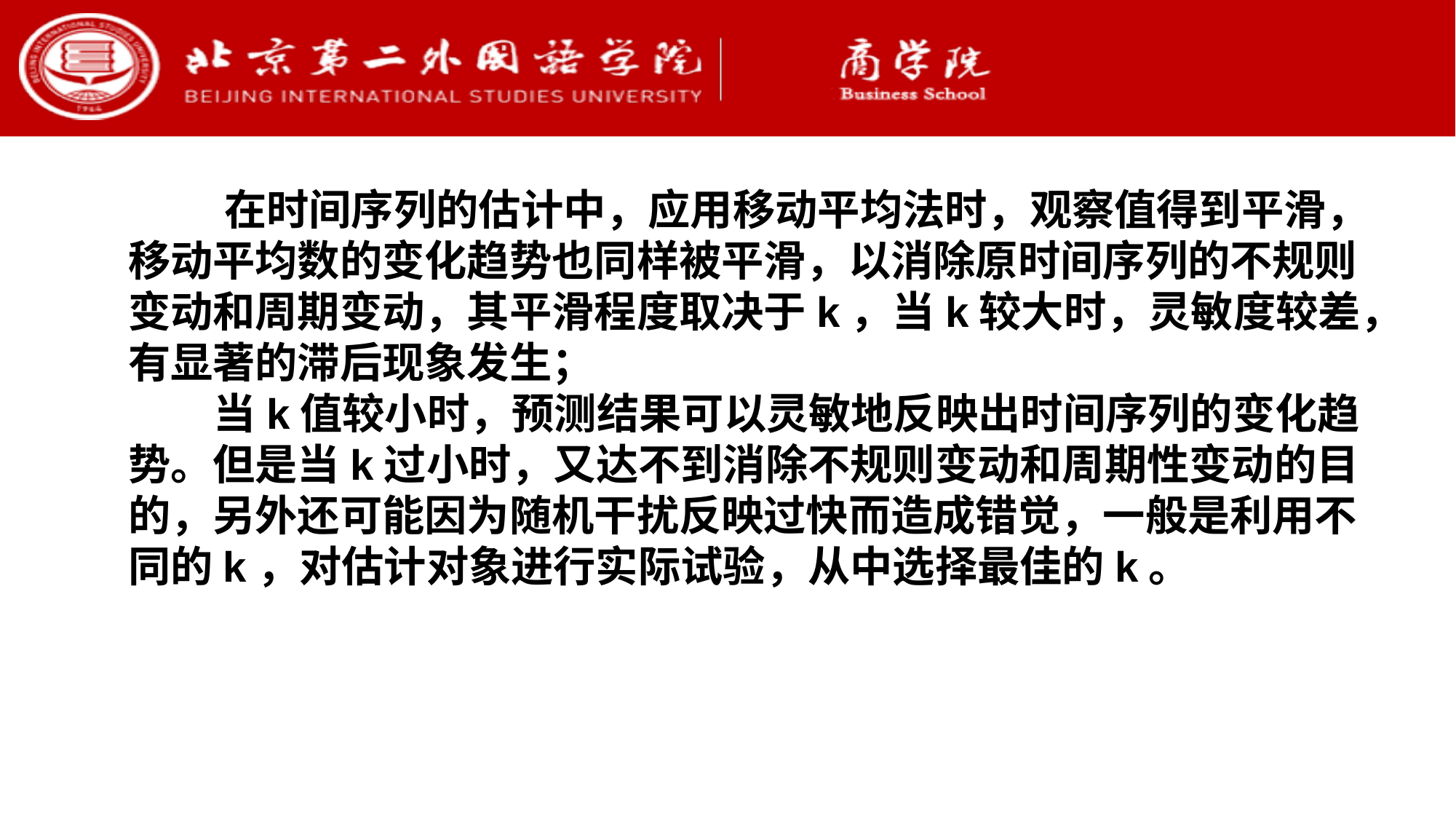

在时间序列的估计中，应用移动平均法时，观察值得到平滑，移动平均数的变化趋势也同样被平滑，以消除原时间序列的不规则变动和周期变动，其平滑程度取决于k，当k较大时，灵敏度较差，有显著的滞后现象发生；
当k值较小时，预测结果可以灵敏地反映出时间序列的变化趋势。但是当k过小时，又达不到消除不规则变动和周期性变动的目的，另外还可能因为随机干扰反映过快而造成错觉，一般是利用不同的k，对估计对象进行实际试验，从中选择最佳的k。